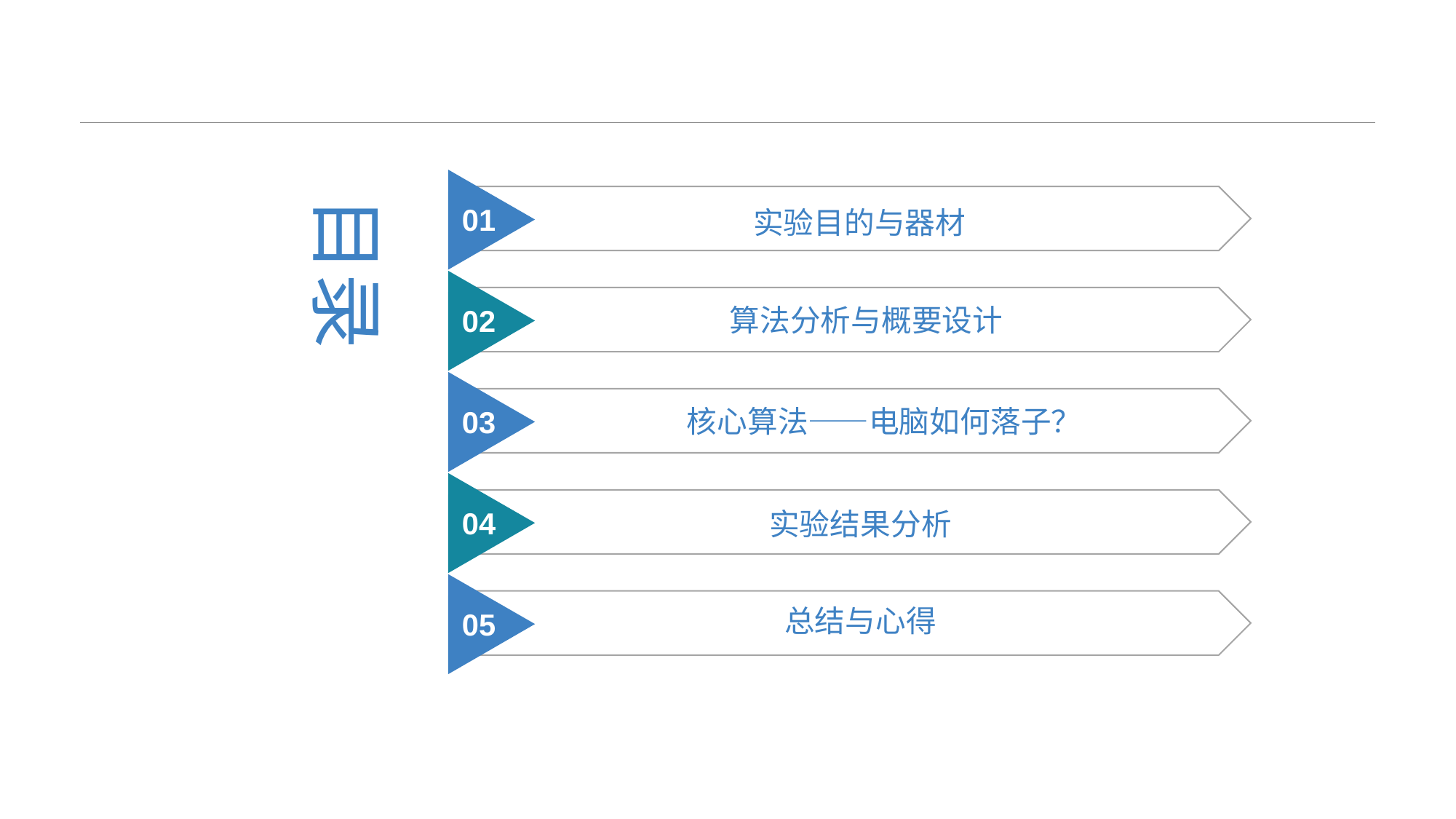

实验目的与器材
01

   算法分析与概要设计
02

03

04

05
目录
      核心算法——电脑如何落子？
实验结果分析
总结与心得